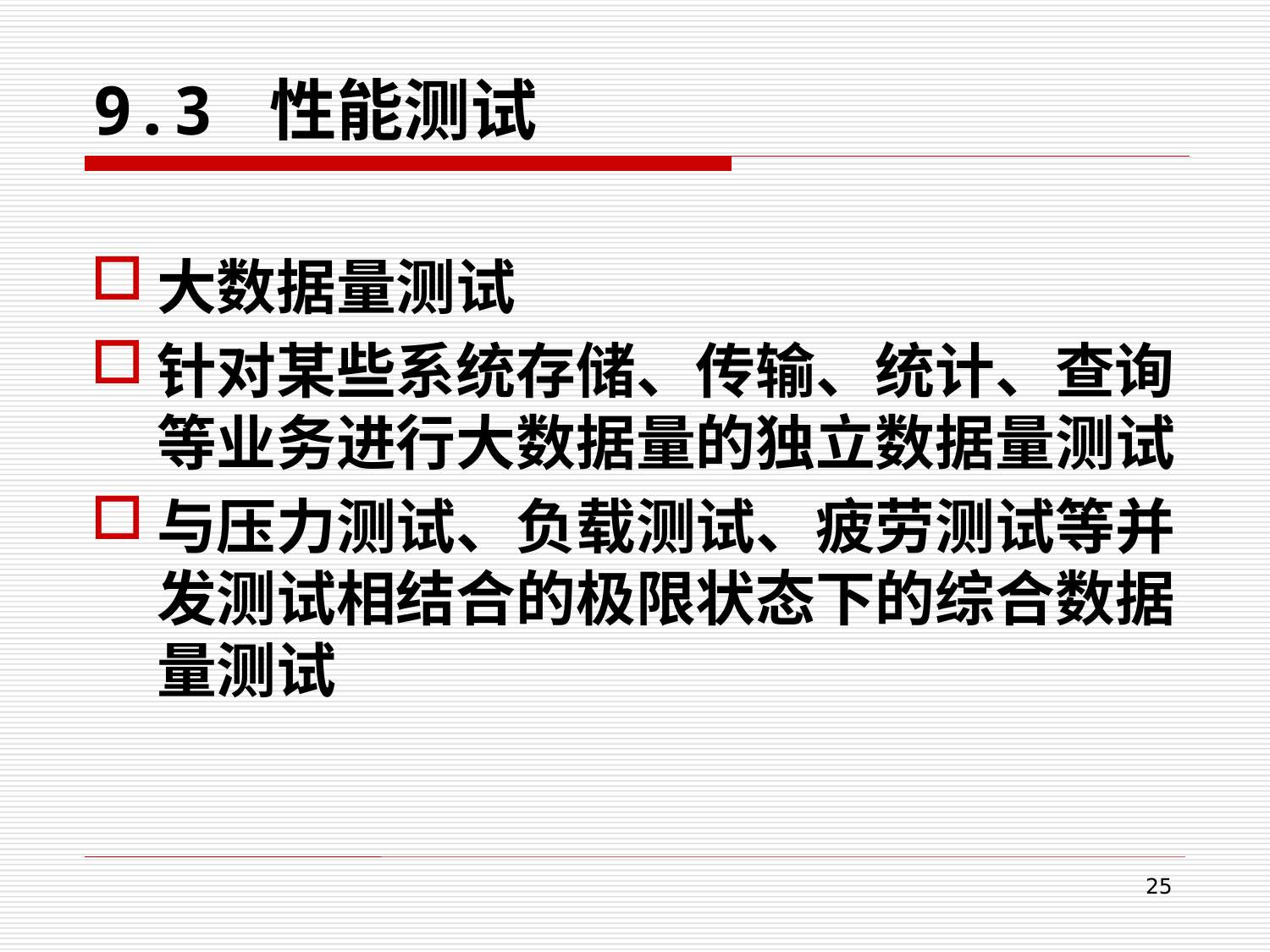

大数据量测试
针对某些系统存储、传输、统计、查询等业务进行大数据量的独立数据量测试
与压力测试、负载测试、疲劳测试等并发测试相结合的极限状态下的综合数据量测试
9.3 性能测试
25